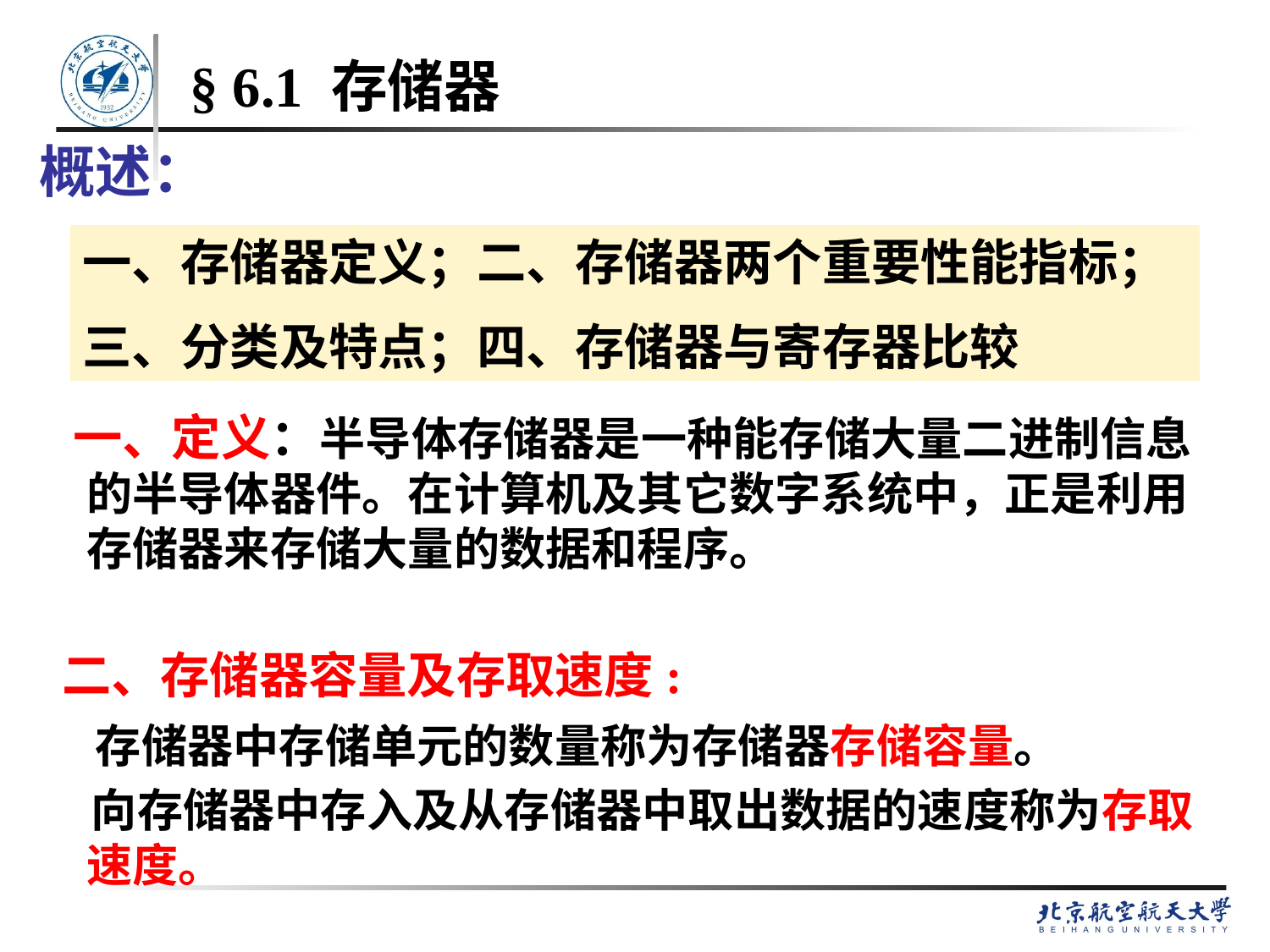

# § 6.1 存储器
 概述：
一、存储器定义；二、存储器两个重要性能指标；
三、分类及特点；四、存储器与寄存器比较
  一、定义：半导体存储器是一种能存储大量二进制信息的半导体器件。在计算机及其它数字系统中，正是利用存储器来存储大量的数据和程序。

 二、存储器容量及存取速度:
    存储器中存储单元的数量称为存储器存储容量。
    向存储器中存入及从存储器中取出数据的速度称为存取速度。
2